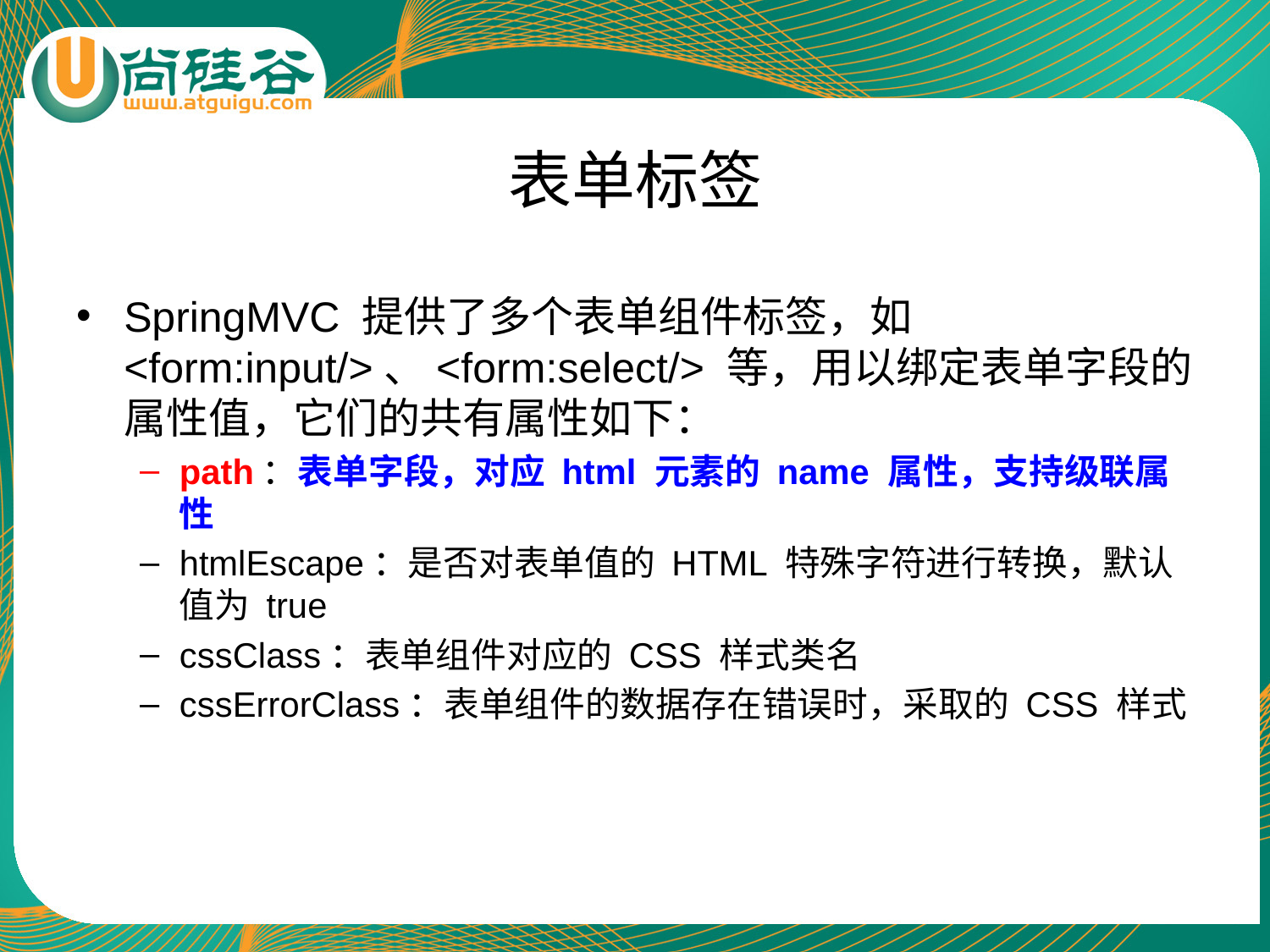

# 表单标签
SpringMVC 提供了多个表单组件标签，如 <form:input/>、<form:select/> 等，用以绑定表单字段的属性值，它们的共有属性如下：
path：表单字段，对应 html 元素的 name 属性，支持级联属性
htmlEscape：是否对表单值的 HTML 特殊字符进行转换，默认值为 true
cssClass：表单组件对应的 CSS 样式类名
cssErrorClass：表单组件的数据存在错误时，采取的 CSS 样式